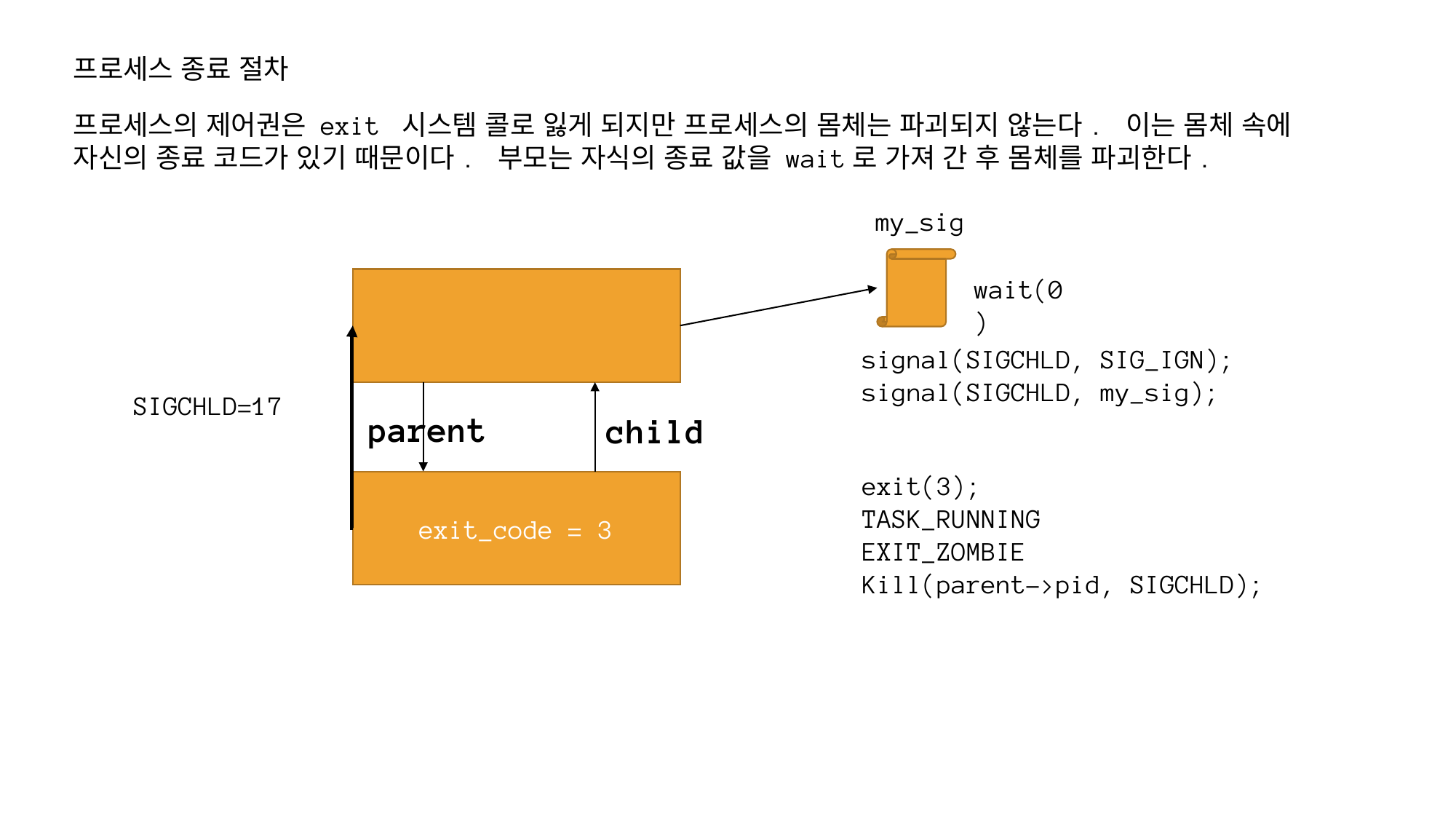

프로세스 종료 절차
프로세스의 제어권은 exit 시스템 콜로 잃게 되지만 프로세스의 몸체는 파괴되지 않는다. 이는 몸체 속에 자신의 종료 코드가 있기 때문이다. 부모는 자식의 종료 값을 wait로 가져 간 후 몸체를 파괴한다.
my_sig

wait(0)

signal(SIGCHLD, SIG_IGN);
signal(SIGCHLD, my_sig);
SIGCHLD=17
parent
child
exit(3);
TASK_RUNNING
EXIT_ZOMBIE
Kill(parent->pid, SIGCHLD);
exit_code = 3